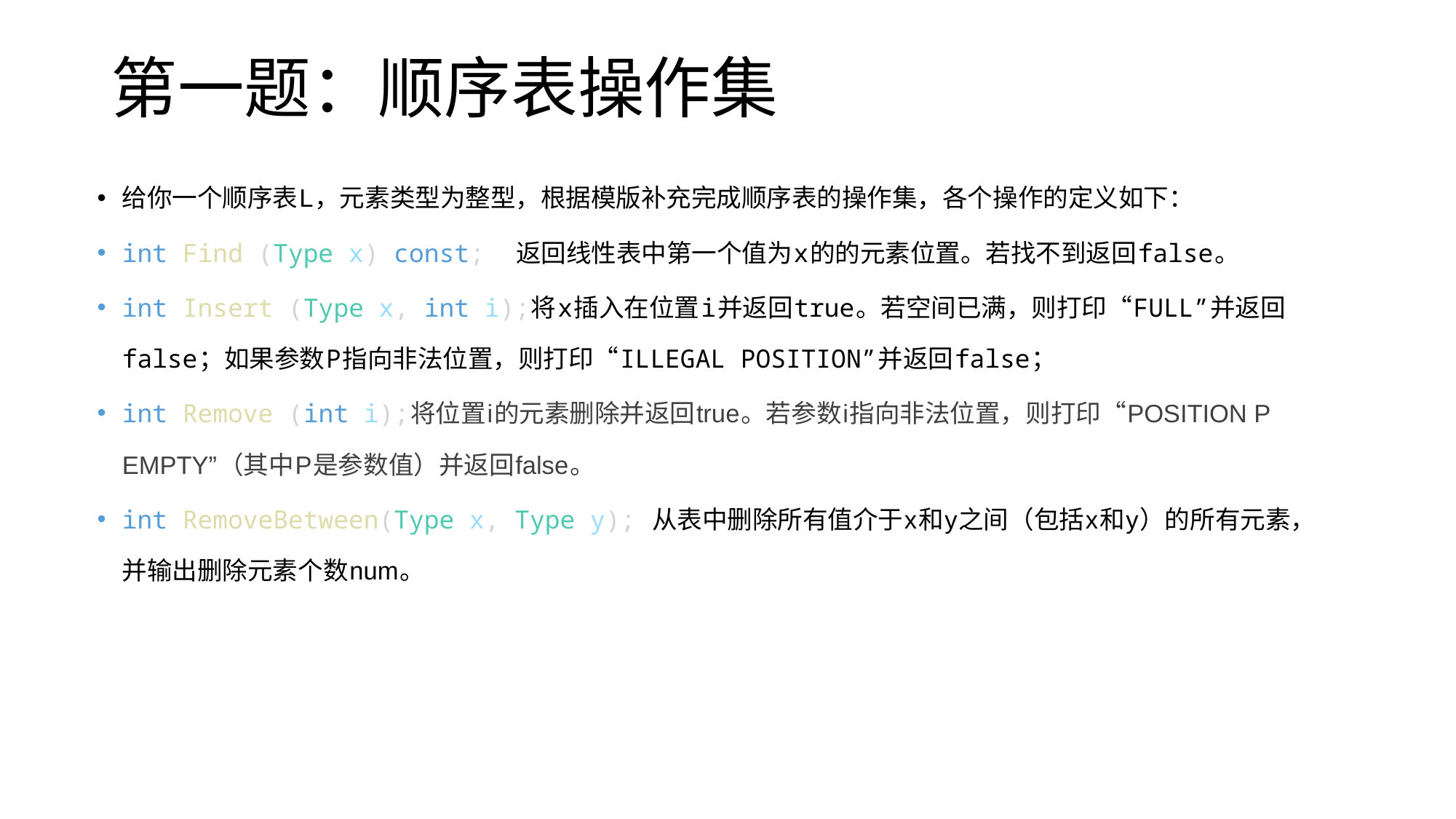

# 第一题：顺序表操作集
给你一个顺序表L，元素类型为整型，根据模版补充完成顺序表的操作集，各个操作的定义如下：
int Find (Type x) const;  返回线性表中第一个值为x的的元素位置。若找不到返回false。
int Insert (Type x, int i);将x插入在位置i并返回true。若空间已满，则打印“FULL”并返回false；如果参数P指向非法位置，则打印“ILLEGAL POSITION”并返回false；
int Remove (int i);将位置i的元素删除并返回true。若参数i指向非法位置，则打印“POSITION P EMPTY”（其中P是参数值）并返回false。
int RemoveBetween(Type x, Type y); 从表中删除所有值介于x和y之间（包括x和y）的所有元素，并输出删除元素个数num。